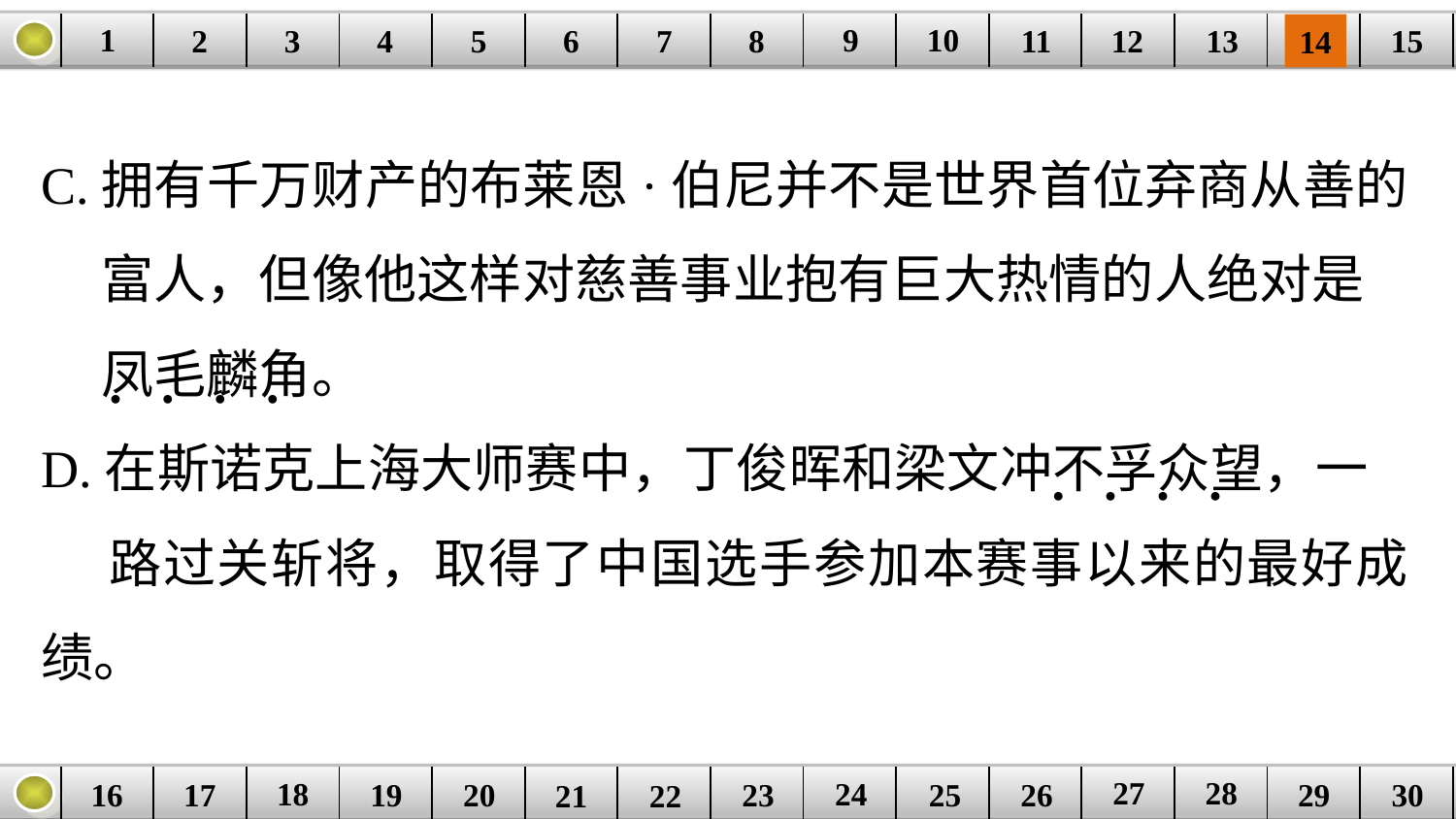

9
10
1
3
4
5
6
8
11
2
12
15
|  |  |  |  |  |  |  |  |  |  |  |  |  |  |  |
| --- | --- | --- | --- | --- | --- | --- | --- | --- | --- | --- | --- | --- | --- | --- |
7
13
14

C.拥有千万财产的布莱恩·伯尼并不是世界首位弃商从善的
    富人，但像他这样对慈善事业抱有巨大热情的人绝对是
    凤毛麟角。
D.在斯诺克上海大师赛中，丁俊晖和梁文冲不孚众望，一
    路过关斩将，取得了中国选手参加本赛事以来的最好成绩。
.   .   .   .
.   .   .   .

27
28
18
24
16
25
26
30
|  |  |  |  |  |  |  |  |  |  |  |  |  |  |  |
| --- | --- | --- | --- | --- | --- | --- | --- | --- | --- | --- | --- | --- | --- | --- |
23
17
19
20
29
21
22